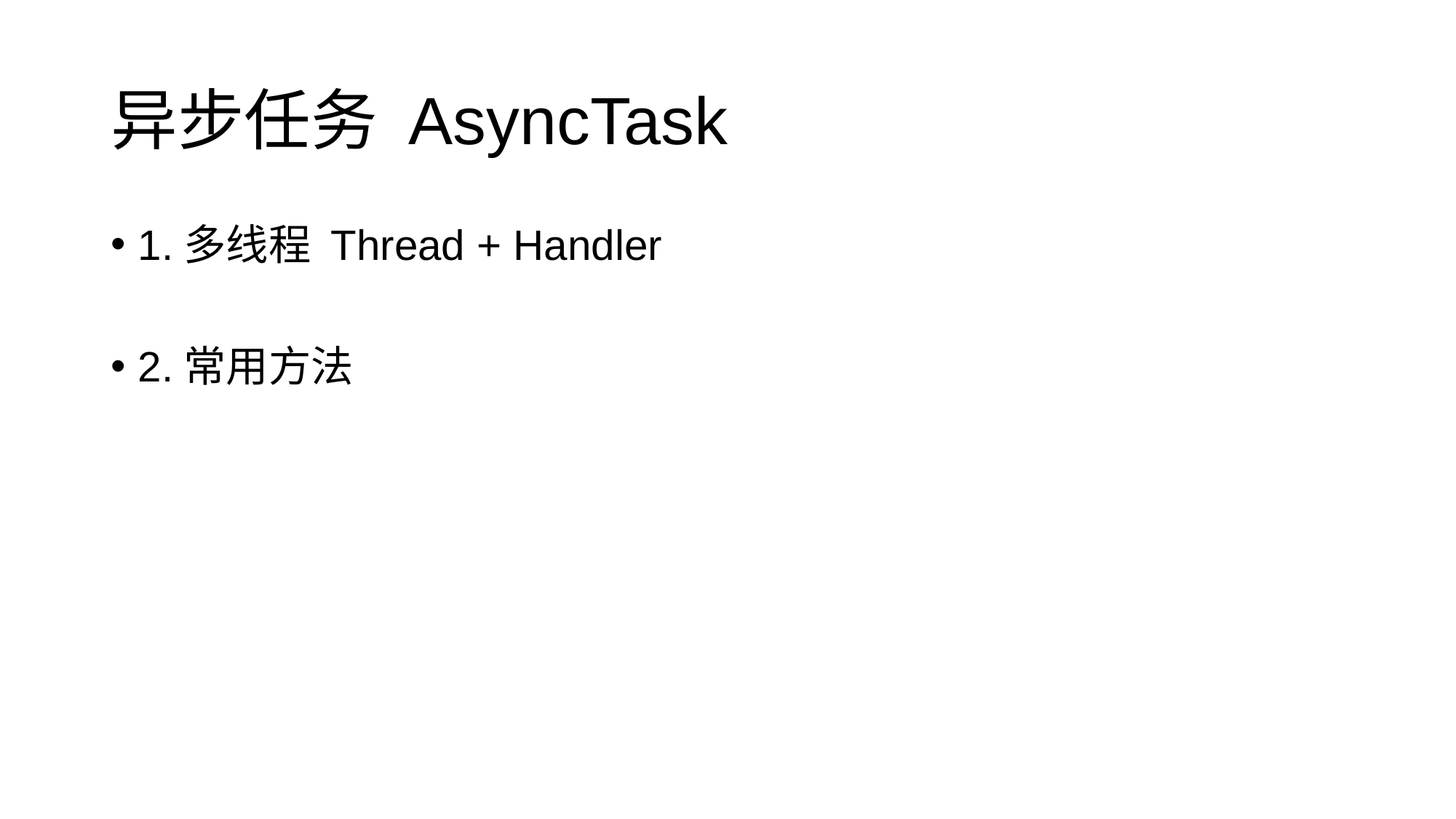

# 异步任务 AsyncTask
1.多线程 Thread + Handler

2.常用方法